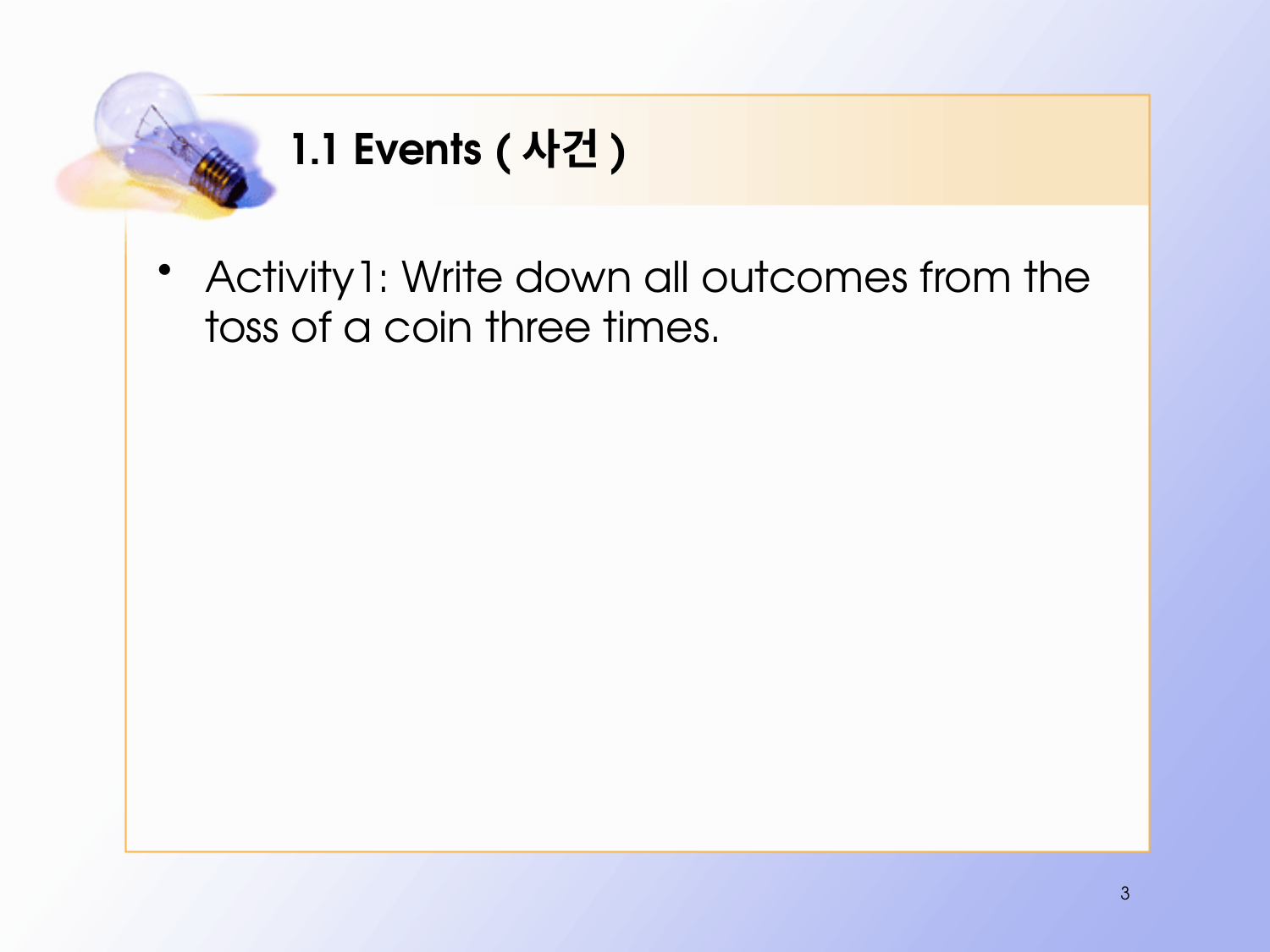

# 1.1 Events (사건)
Activity1: Write down all outcomes from the toss of a coin three times.
3